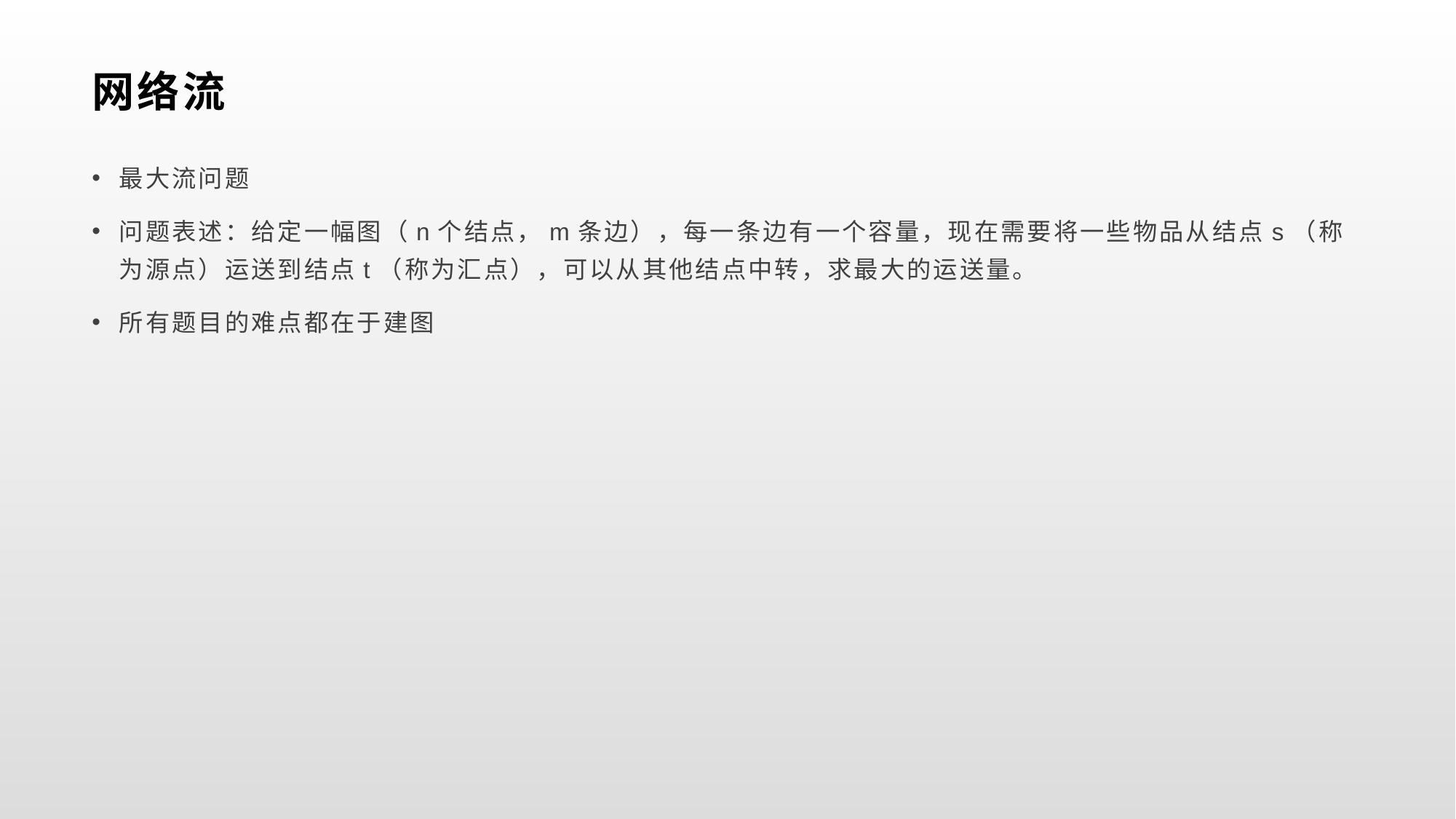

# 网络流
最大流问题
问题表述：给定一幅图（n个结点，m条边），每一条边有一个容量，现在需要将一些物品从结点s（称为源点）运送到结点t（称为汇点），可以从其他结点中转，求最大的运送量。
所有题目的难点都在于建图